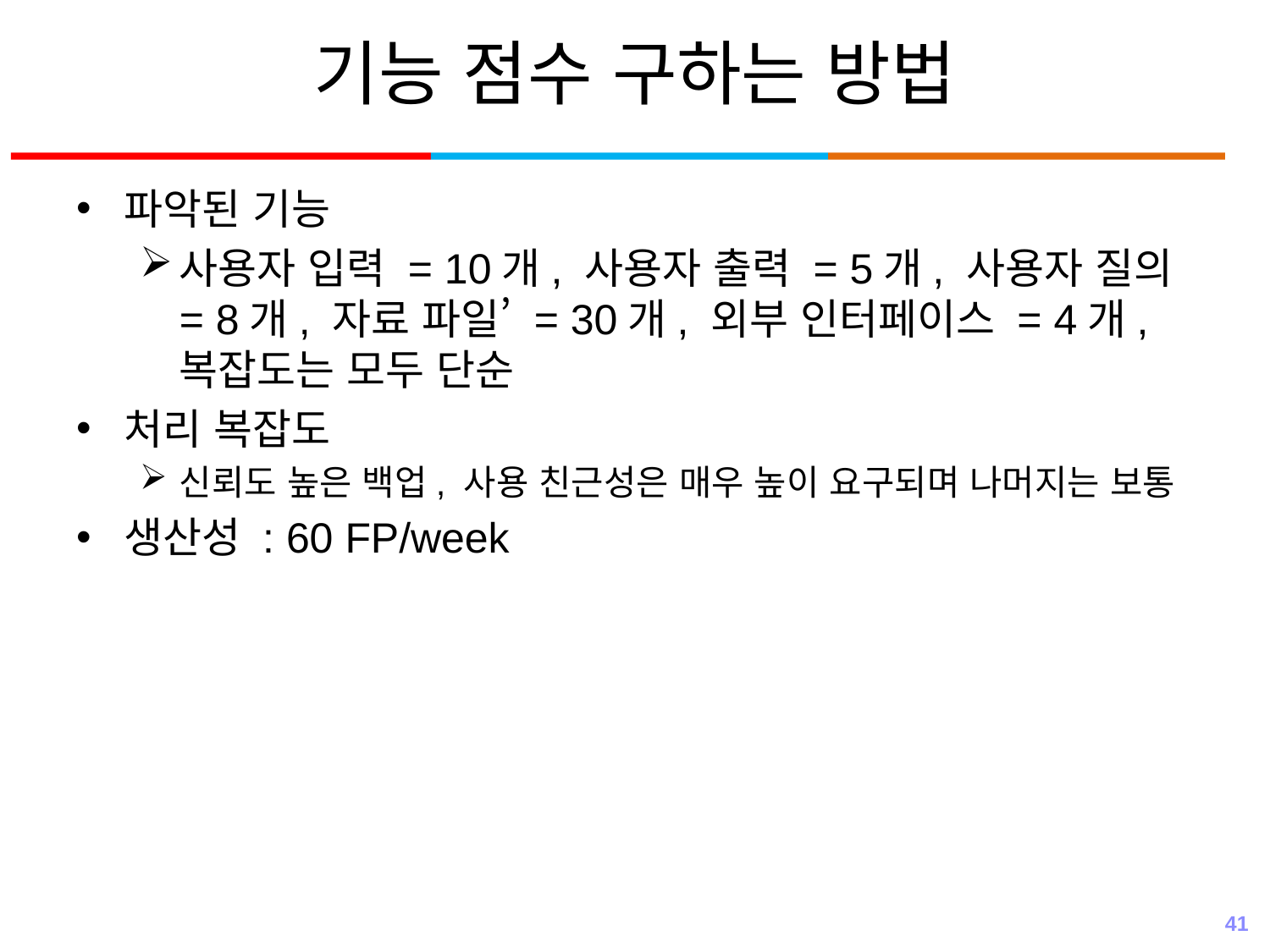

# 기능 점수 구하는 방법
파악된 기능
사용자 입력 = 10개, 사용자 출력 = 5개, 사용자 질의 = 8개, 자료 파일’ = 30개, 외부 인터페이스 = 4개, 복잡도는 모두 단순
처리 복잡도
신뢰도 높은 백업, 사용 친근성은 매우 높이 요구되며 나머지는 보통
생산성 : 60 FP/week
41